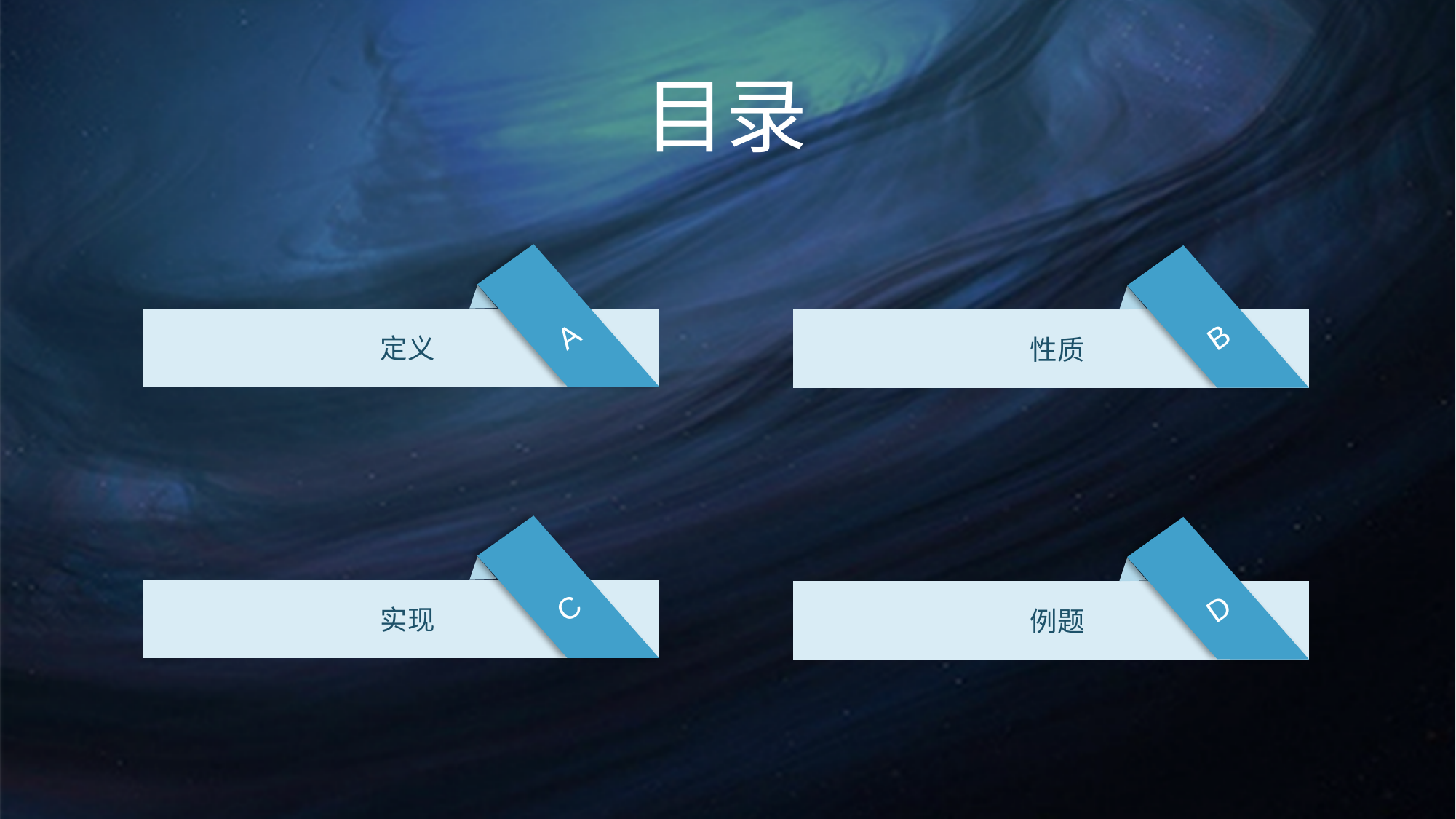

目录
A

定义
B

性质
C

实现
D

例题